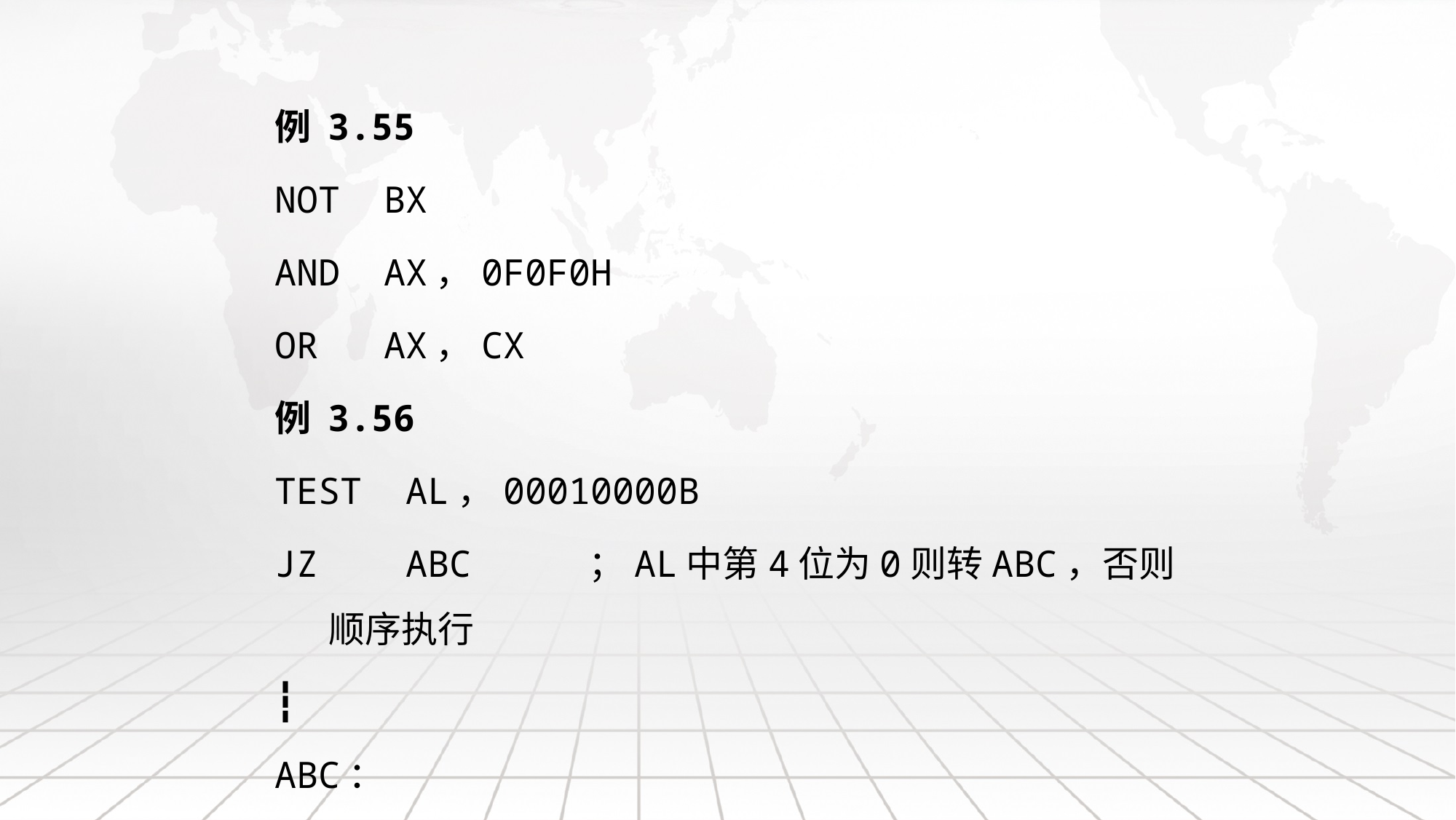

例 3.55
NOT  BX
AND  AX，0F0F0H
OR   AX，CX
例 3.56
TEST  AL，00010000B
JZ    ABC     ；AL中第4位为0则转ABC，否则顺序执行
┇
ABC：
┇